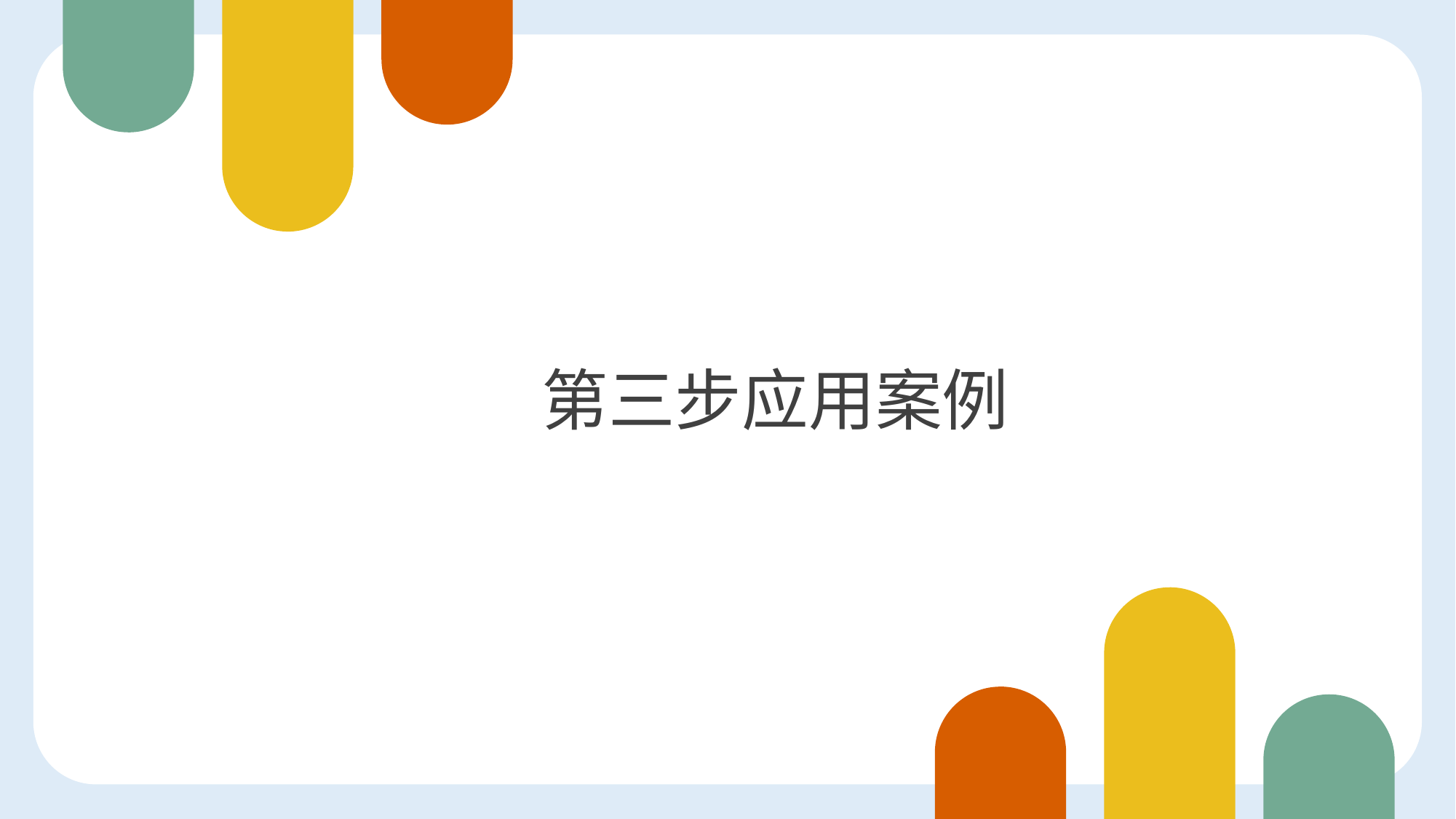

01
第三步应用案例
课程导入
Lorem ipsum dolor sit amet, consectetuer adipiscing elit.